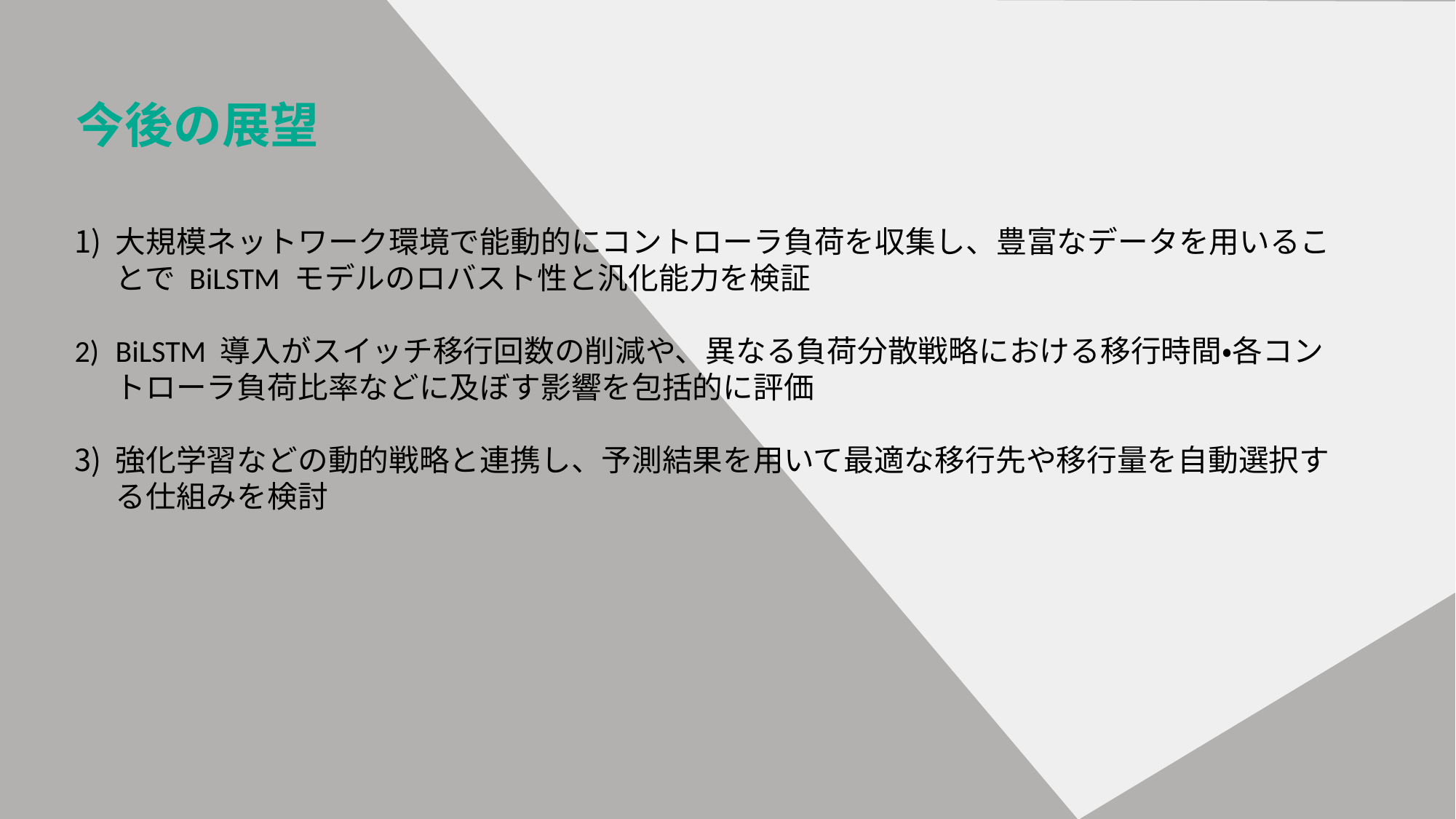

今後の展望
大規模ネットワーク環境で能動的にコントローラ負荷を収集し、豊富なデータを用いることで BiLSTM モデルのロバスト性と汎化能力を検証

BiLSTM 導入がスイッチ移行回数の削減や、異なる負荷分散戦略における移行時間・各コントローラ負荷比率などに及ぼす影響を包括的に評価

強化学習などの動的戦略と連携し、予測結果を用いて最適な移行先や移行量を自動選択する仕組みを検討